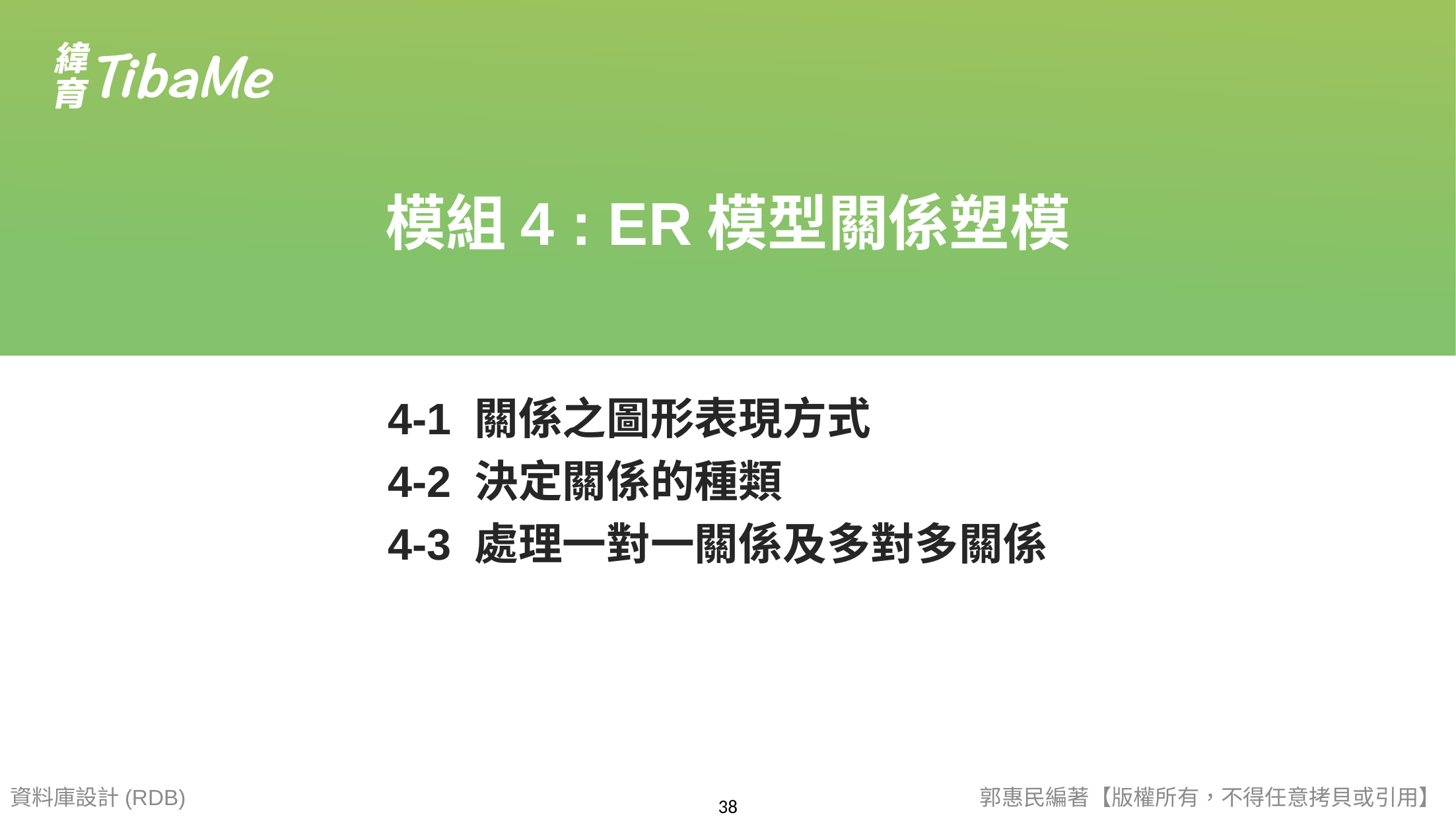

模組4 : ER模型關係塑模
4-1 關係之圖形表現方式
4-2 決定關係的種類
4-3 處理一對一關係及多對多關係
資料庫設計(RDB)
郭惠民編著【版權所有，不得任意拷貝或引用】